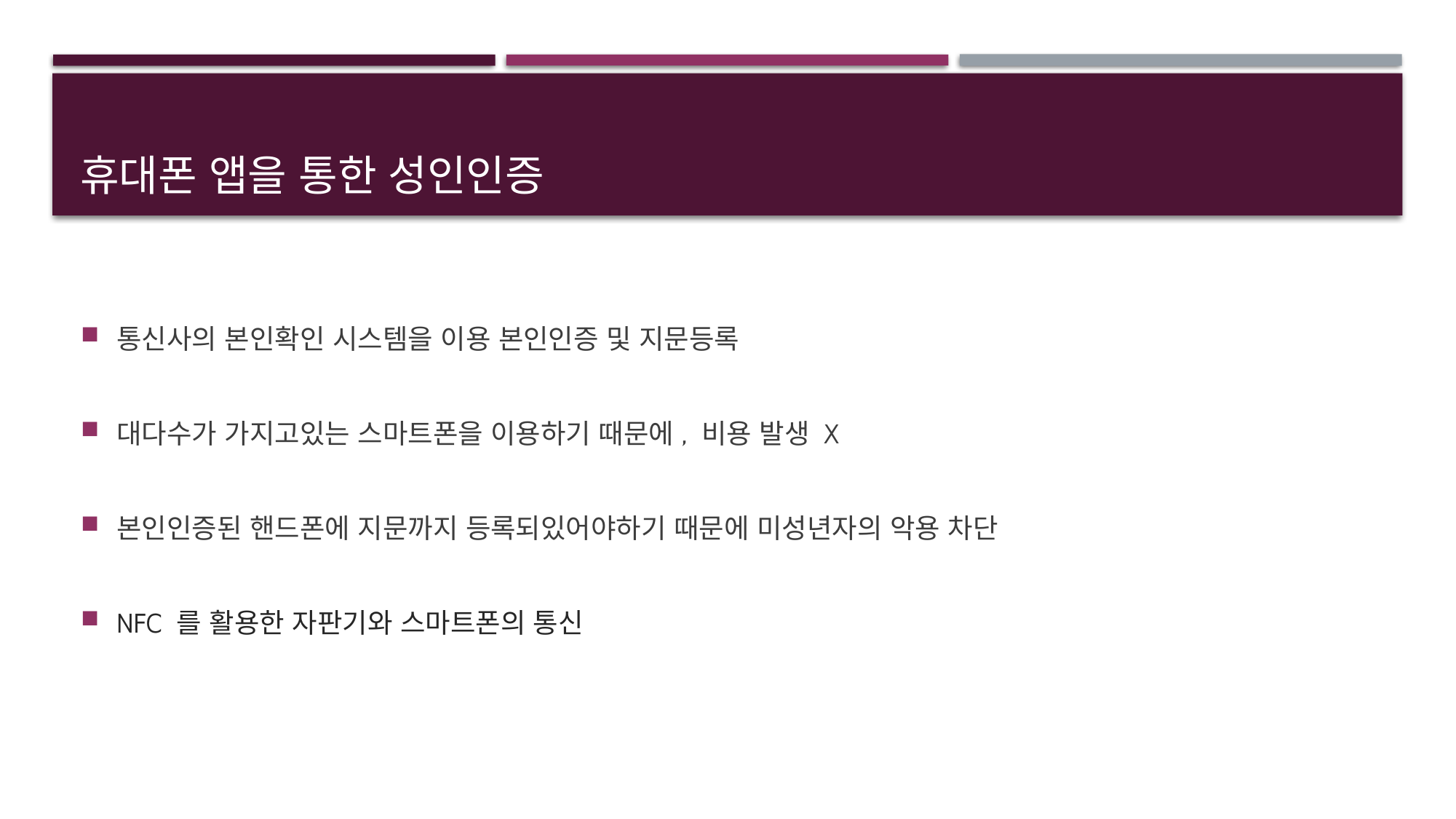

# 휴대폰 앱을 통한 성인인증
통신사의 본인확인 시스템을 이용 본인인증 및 지문등록

대다수가 가지고있는 스마트폰을 이용하기 때문에, 비용 발생 X

본인인증된 핸드폰에 지문까지 등록되있어야하기 때문에 미성년자의 악용 차단

NFC 를 활용한 자판기와 스마트폰의 통신